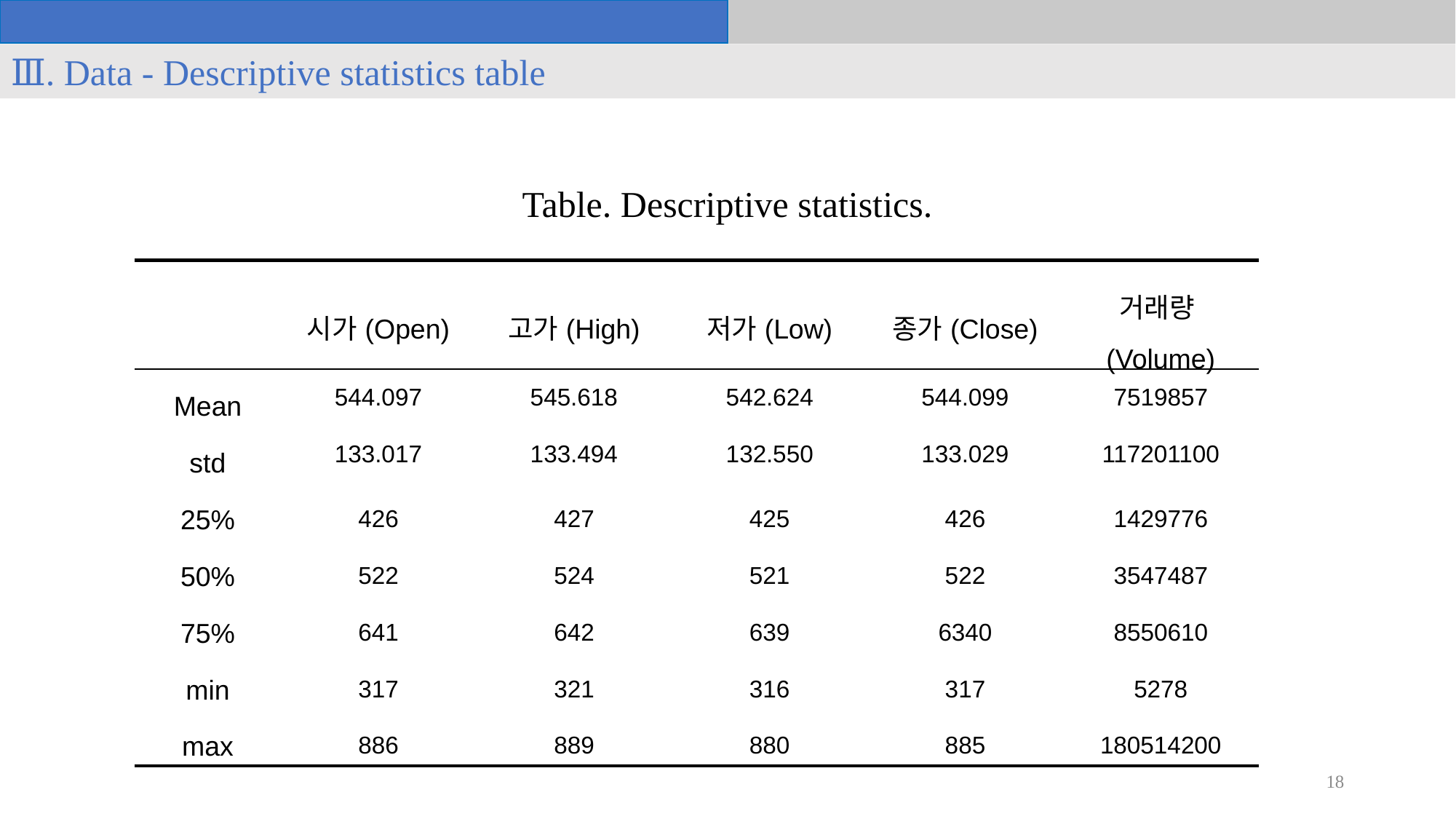

Ⅲ. Data - Descriptive statistics table
Table. Descriptive statistics.
|  | 시가(Open) | 고가(High) | 저가(Low) | 종가(Close) | 거래량(Volume) |
| --- | --- | --- | --- | --- | --- |
| Mean | 544.097 | 545.618 | 542.624 | 544.099 | 7519857 |
| std | 133.017 | 133.494 | 132.550 | 133.029 | 117201100 |
| 25% | 426 | 427 | 425 | 426 | 1429776 |
| 50% | 522 | 524 | 521 | 522 | 3547487 |
| 75% | 641 | 642 | 639 | 6340 | 8550610 |
| min | 317 | 321 | 316 | 317 | 5278 |
| max | 886 | 889 | 880 | 885 | 180514200 |
18